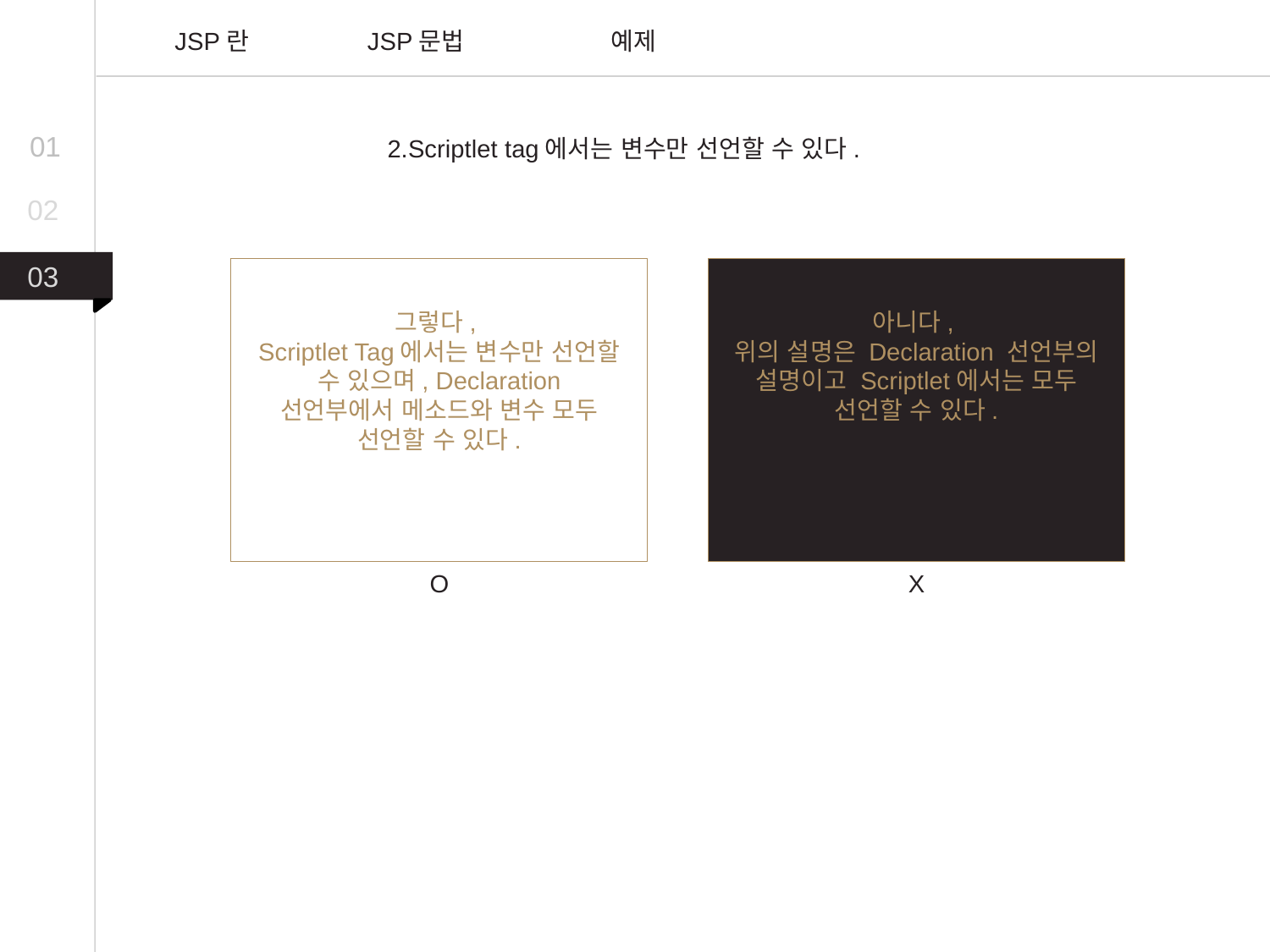

JSP란
JSP문법
예제
01
2.Scriptlet tag에서는 변수만 선언할 수 있다.
02

03

그렇다,
Scriptlet Tag에서는 변수만 선언할 수 있으며, Declaration 선언부에서 메소드와 변수 모두 선언할 수 있다.

아니다,
위의 설명은 Declaration 선언부의 설명이고 Scriptlet에서는 모두 선언할 수 있다.
O
X